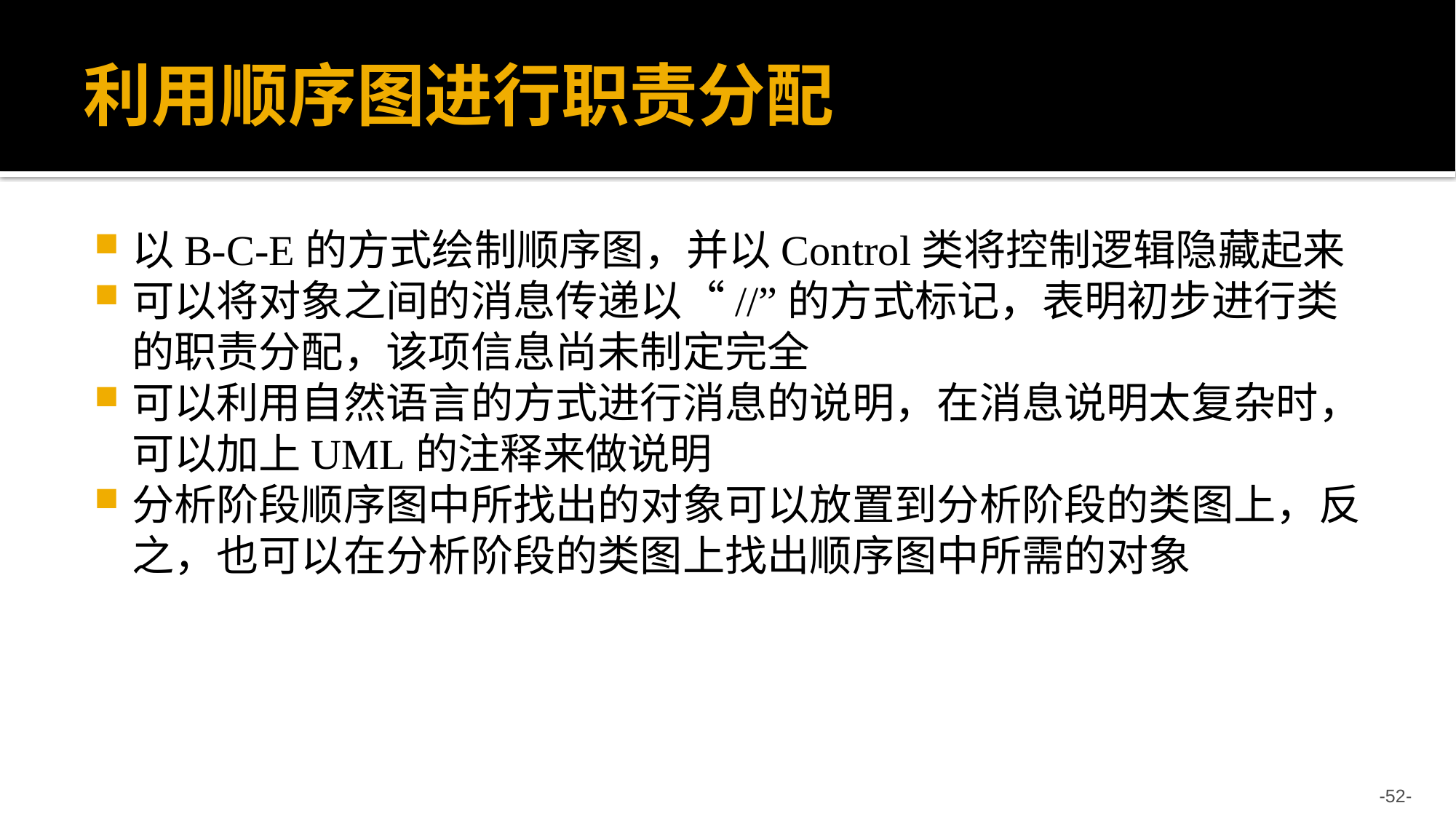

# 利用顺序图进行职责分配
以B-C-E的方式绘制顺序图，并以Control类将控制逻辑隐藏起来
可以将对象之间的消息传递以“//”的方式标记，表明初步进行类的职责分配，该项信息尚未制定完全
可以利用自然语言的方式进行消息的说明，在消息说明太复杂时，可以加上UML的注释来做说明
分析阶段顺序图中所找出的对象可以放置到分析阶段的类图上，反之，也可以在分析阶段的类图上找出顺序图中所需的对象
-52-